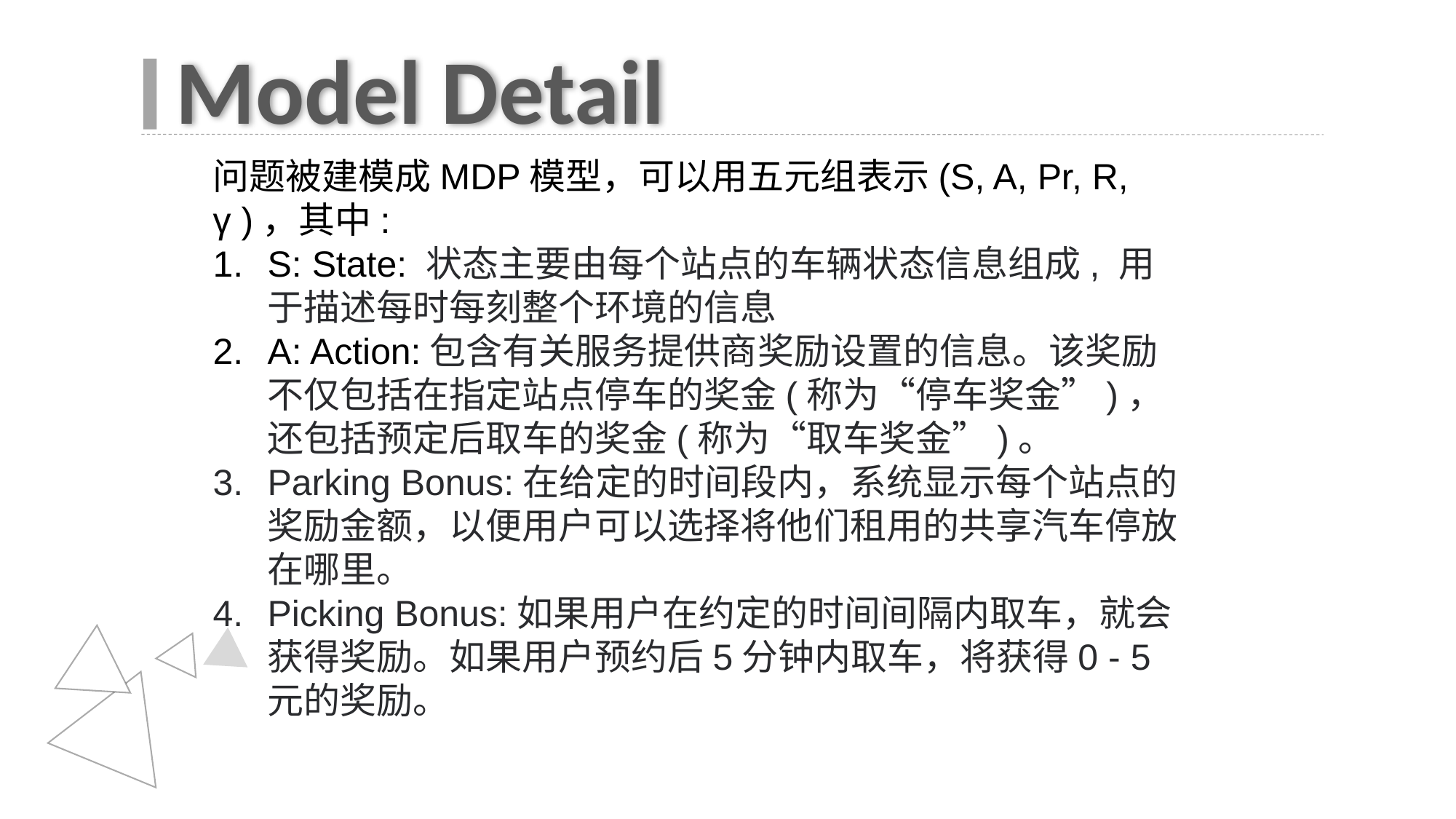

Model Detail

问题被建模成MDP模型，可以用五元组表示(S, A, Pr, R, γ )，其中:
S: State: 状态主要由每个站点的车辆状态信息组成, 用于描述每时每刻整个环境的信息
A: Action:包含有关服务提供商奖励设置的信息。该奖励不仅包括在指定站点停车的奖金(称为“停车奖金”)，还包括预定后取车的奖金(称为“取车奖金”)。
Parking Bonus:在给定的时间段内，系统显示每个站点的奖励金额，以便用户可以选择将他们租用的共享汽车停放在哪里。
Picking Bonus:如果用户在约定的时间间隔内取车，就会获得奖励。如果用户预约后5分钟内取车，将获得0 - 5元的奖励。